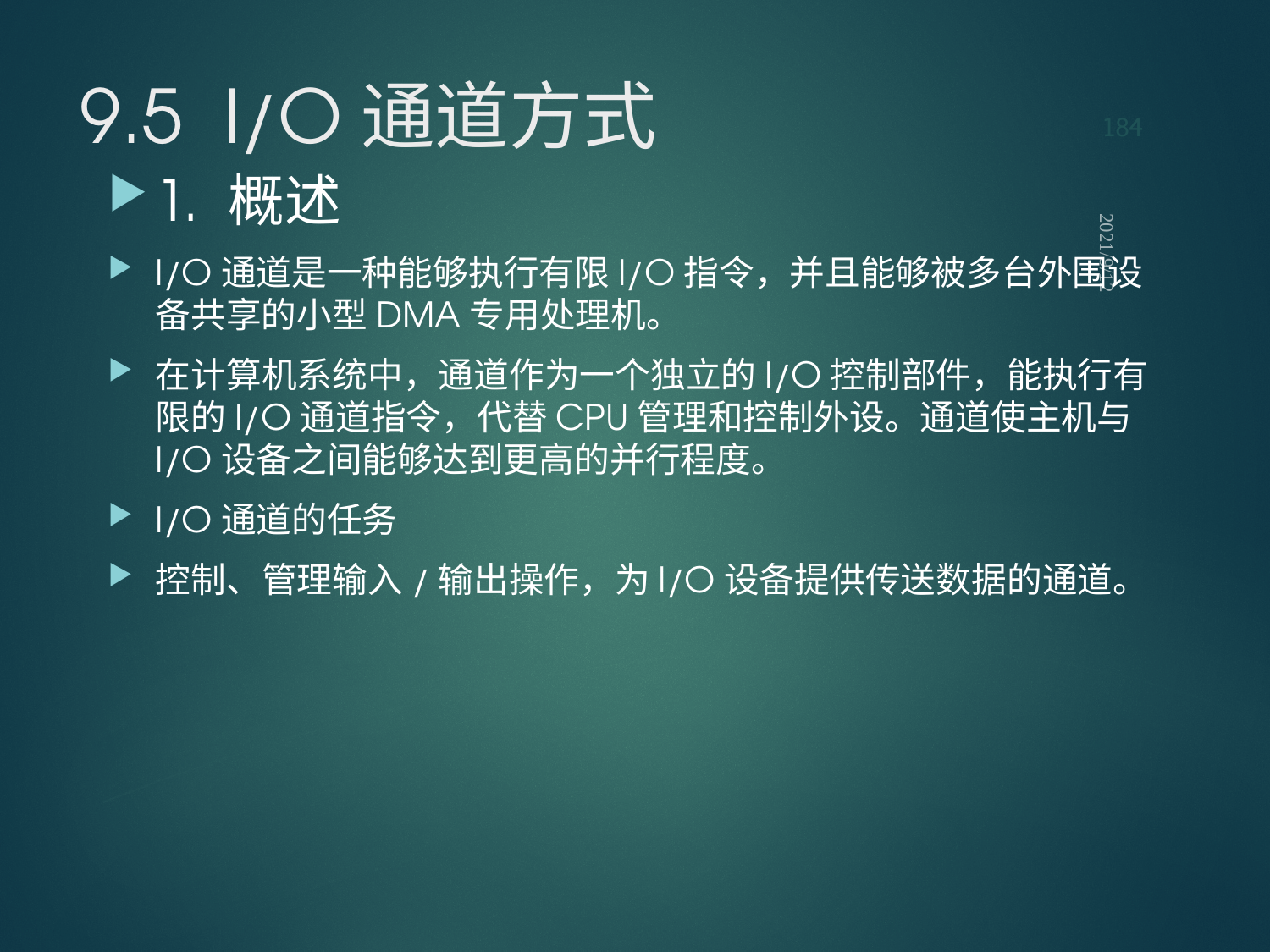

184
# 9.5  I/O通道方式
1. 概述
I/O通道是一种能够执行有限I/O指令，并且能够被多台外围设备共享的小型DMA专用处理机。
在计算机系统中，通道作为一个独立的I/O控制部件，能执行有限的I/O通道指令，代替CPU管理和控制外设。通道使主机与I/O设备之间能够达到更高的并行程度。
I/O通道的任务
控制、管理输入/输出操作，为I/O设备提供传送数据的通道。
2021/9/12